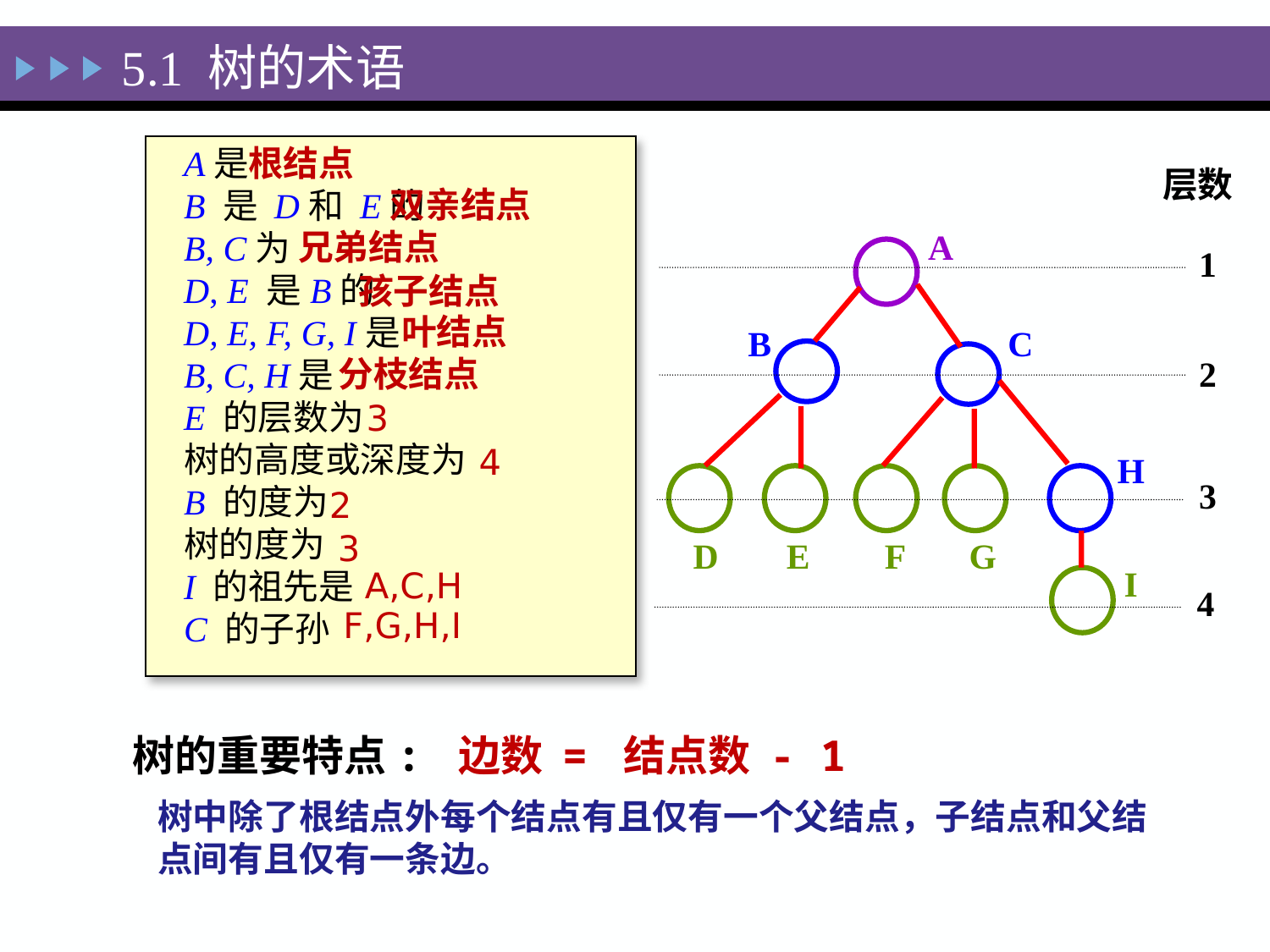

5.1 树的术语
根结点

A是
B 是 D和 E的
B, C为
D, E 是B的
D, E, F, G, I是
B, C, H是
E 的层数为
树的高度或深度为
B 的度为
树的度为
I 的祖先是
C 的子孙
层数
A
1

B
C

2

H

3

D
E
F
G

I

4

双亲结点
兄弟结点
孩子结点
叶结点
分枝结点
3
4
2
3
A,C,H
F,G,H,I
树的重要特点: 边数 = 结点数 - 1
树中除了根结点外每个结点有且仅有一个父结点，子结点和父结点间有且仅有一条边。